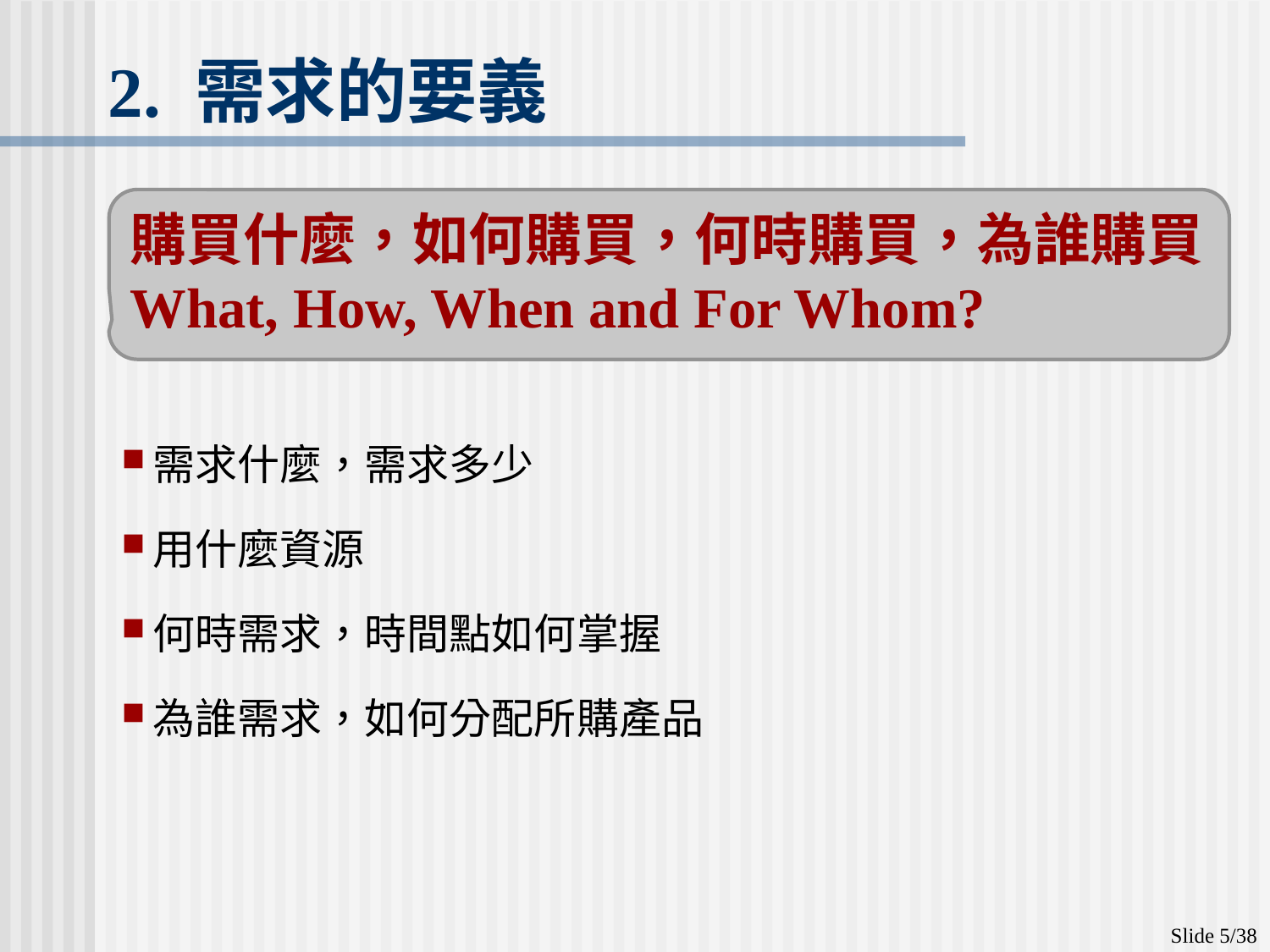

2. 需求的要義
購買什麼，如何購買，何時購買，為誰購買
What, How, When and For Whom?
需求什麼，需求多少
用什麼資源
何時需求，時間點如何掌握
為誰需求，如何分配所購產品

Slide 5/38